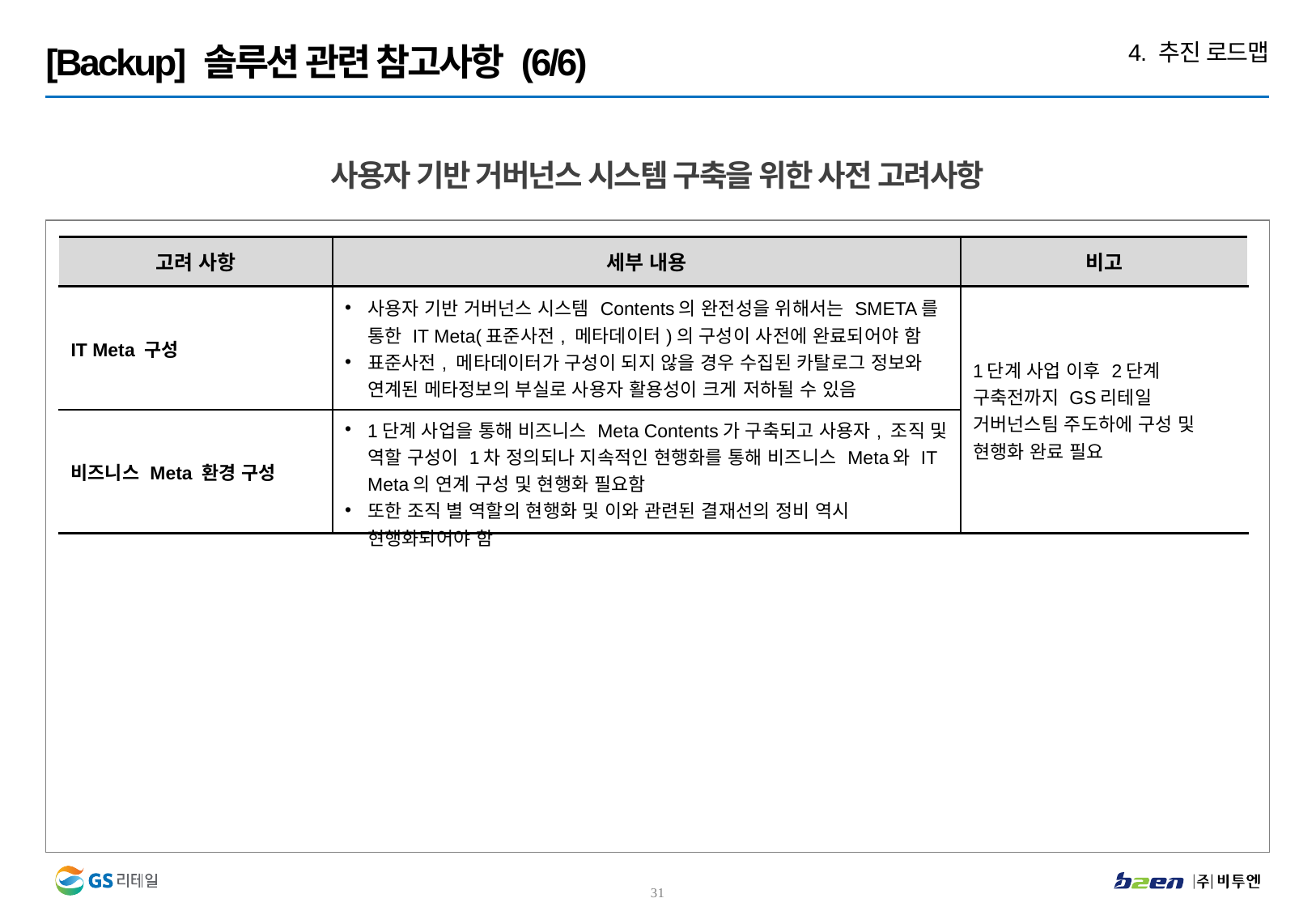

4. 추진 로드맵
[Backup] 솔루션 관련 참고사항 (6/6)
사용자 기반 거버넌스 시스템 구축을 위한 사전 고려사항

| 고려 사항 | 세부 내용 | 비고 |
| --- | --- | --- |
| IT Meta 구성 | 사용자 기반 거버넌스 시스템 Contents의 완전성을 위해서는 SMETA를 통한 IT Meta(표준사전, 메타데이터)의 구성이 사전에 완료되어야 함 표준사전, 메타데이터가 구성이 되지 않을 경우 수집된 카탈로그 정보와 연계된 메타정보의 부실로 사용자 활용성이 크게 저하될 수 있음 | 1단계 사업 이후 2단계 구축전까지 GS리테일 거버넌스팀 주도하에 구성 및 현행화 완료 필요 |
| 비즈니스 Meta 환경 구성 | 1단계 사업을 통해 비즈니스 Meta Contents가 구축되고 사용자, 조직 및 역할 구성이 1차 정의되나 지속적인 현행화를 통해 비즈니스 Meta와 IT Meta의 연계 구성 및 현행화 필요함 또한 조직 별 역할의 현행화 및 이와 관련된 결재선의 정비 역시 현행화되어야 함 |  |
31